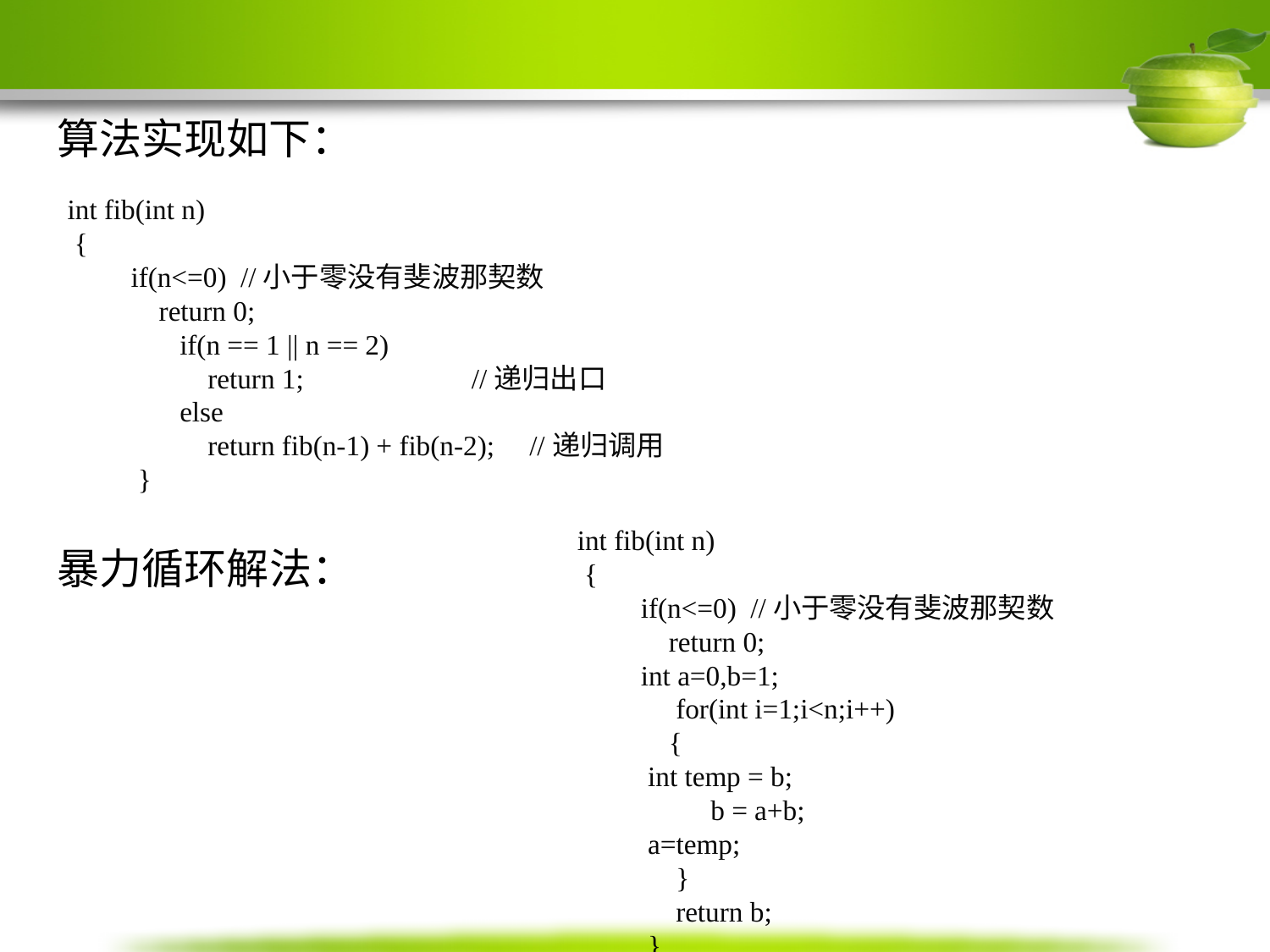

算法实现如下：
int fib(int n)
 {
if(n<=0)  //小于零没有斐波那契数
    return 0;
       if(n == 1 || n == 2)
           return 1;                        //递归出口
       else
           return fib(n-1) + fib(n-2);     //递归调用
 }
int fib(int n)
 {
if(n<=0)  //小于零没有斐波那契数
    return 0;
int a=0,b=1;
     for(int i=1;i<n;i++)
    {
 int temp = b;
          b = a+b;
 a=temp;
     }
     return b;
 }
暴力循环解法：